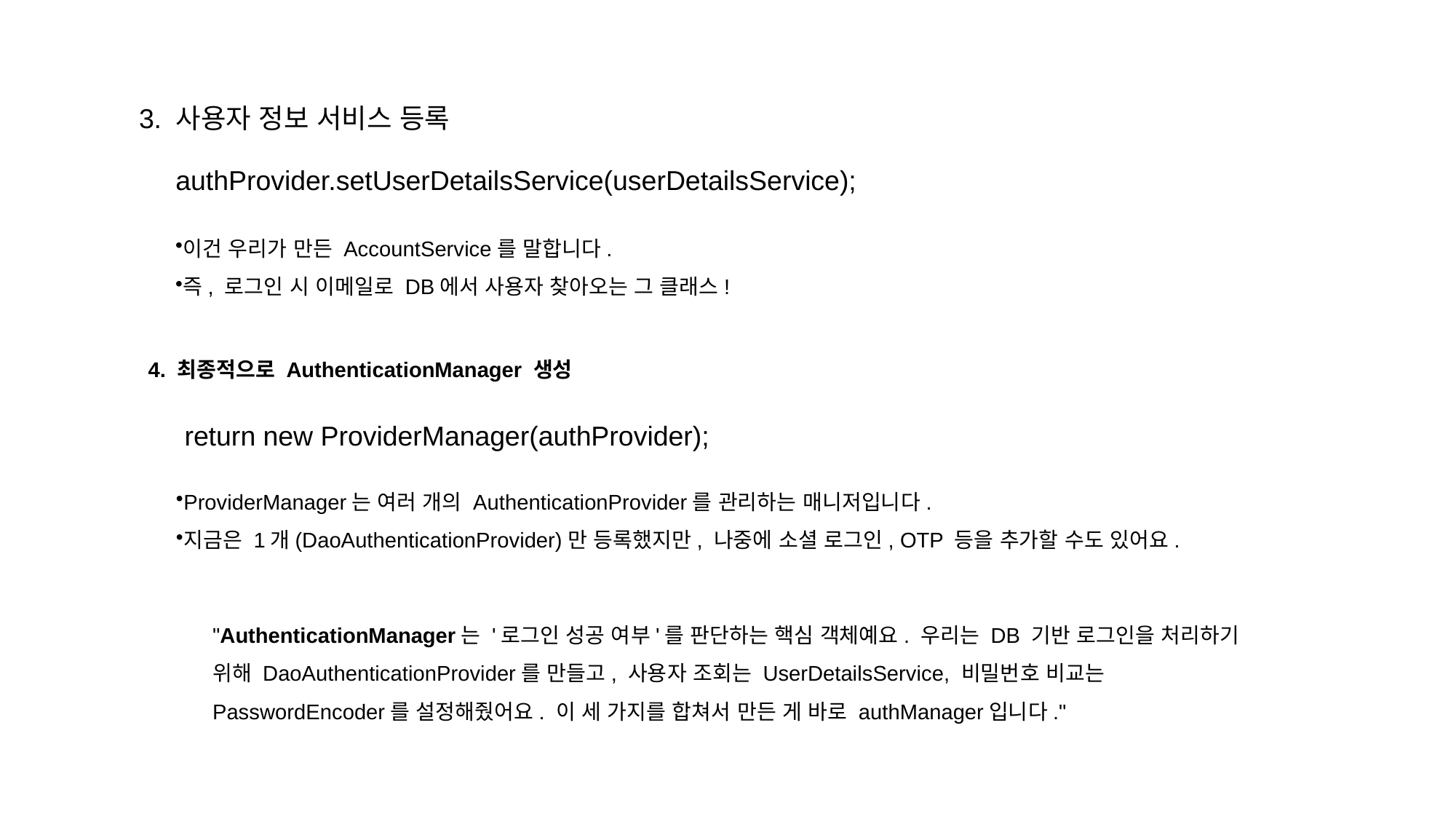

3. 사용자 정보 서비스 등록
authProvider.setUserDetailsService(userDetailsService);
이건 우리가 만든 AccountService를 말합니다.
즉, 로그인 시 이메일로 DB에서 사용자 찾아오는 그 클래스!
4. 최종적으로 AuthenticationManager 생성
return new ProviderManager(authProvider);
ProviderManager는 여러 개의 AuthenticationProvider를 관리하는 매니저입니다.
지금은 1개(DaoAuthenticationProvider)만 등록했지만, 나중에 소셜 로그인, OTP 등을 추가할 수도 있어요.
"AuthenticationManager는 '로그인 성공 여부'를 판단하는 핵심 객체예요. 우리는 DB 기반 로그인을 처리하기 위해 DaoAuthenticationProvider를 만들고, 사용자 조회는 UserDetailsService, 비밀번호 비교는 PasswordEncoder를 설정해줬어요. 이 세 가지를 합쳐서 만든 게 바로 authManager입니다."